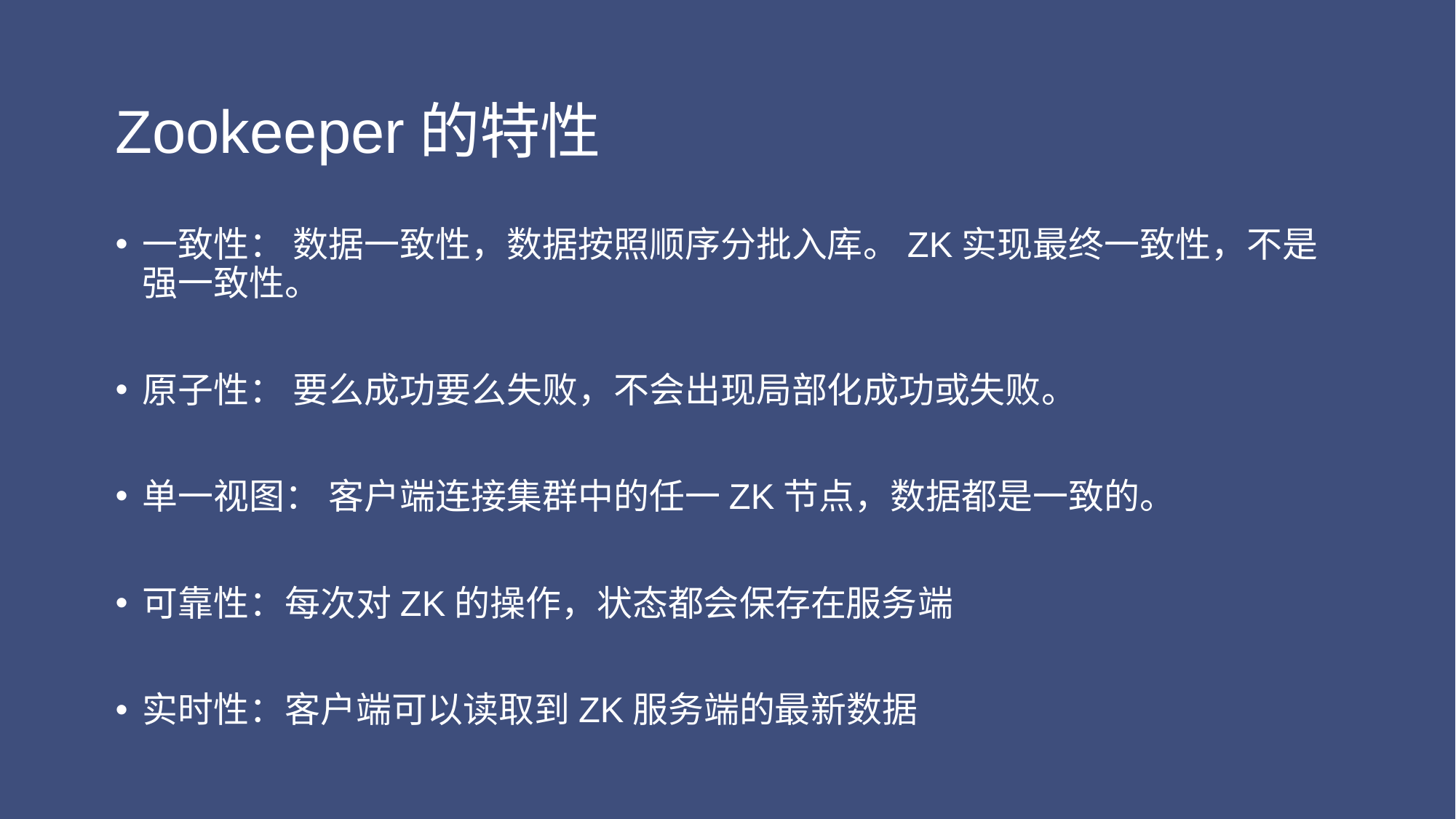

# Zookeeper的特性
一致性： 数据一致性，数据按照顺序分批入库。ZK实现最终一致性，不是强一致性。

原子性： 要么成功要么失败，不会出现局部化成功或失败。

单一视图： 客户端连接集群中的任一ZK节点，数据都是一致的。

可靠性：每次对ZK的操作，状态都会保存在服务端

实时性：客户端可以读取到ZK服务端的最新数据